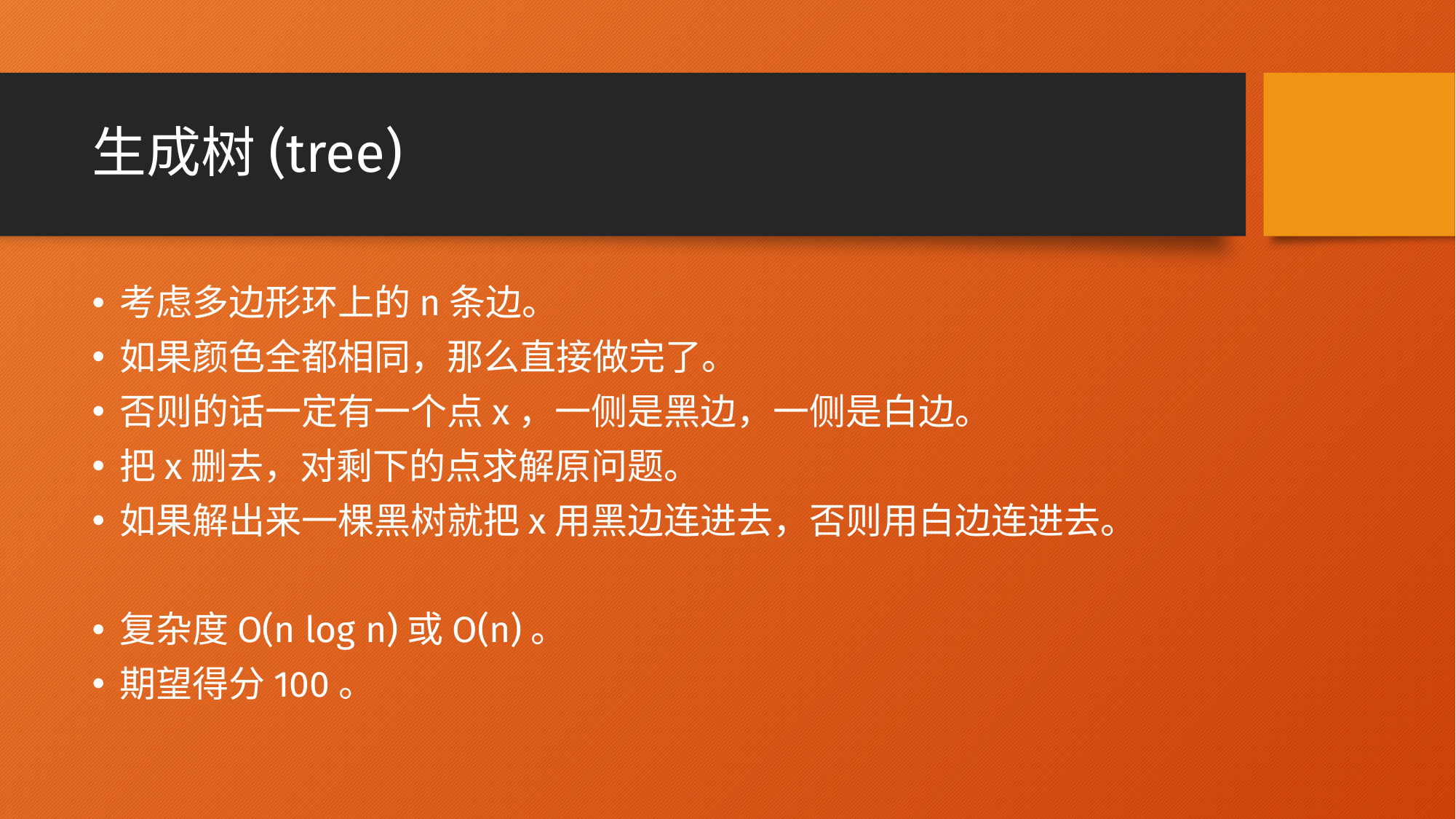

# 生成树(tree)
考虑多边形环上的n条边。
如果颜色全都相同，那么直接做完了。
否则的话一定有一个点x，一侧是黑边，一侧是白边。
把x删去，对剩下的点求解原问题。
如果解出来一棵黑树就把x用黑边连进去，否则用白边连进去。

复杂度O(n log n)或O(n)。
期望得分100。